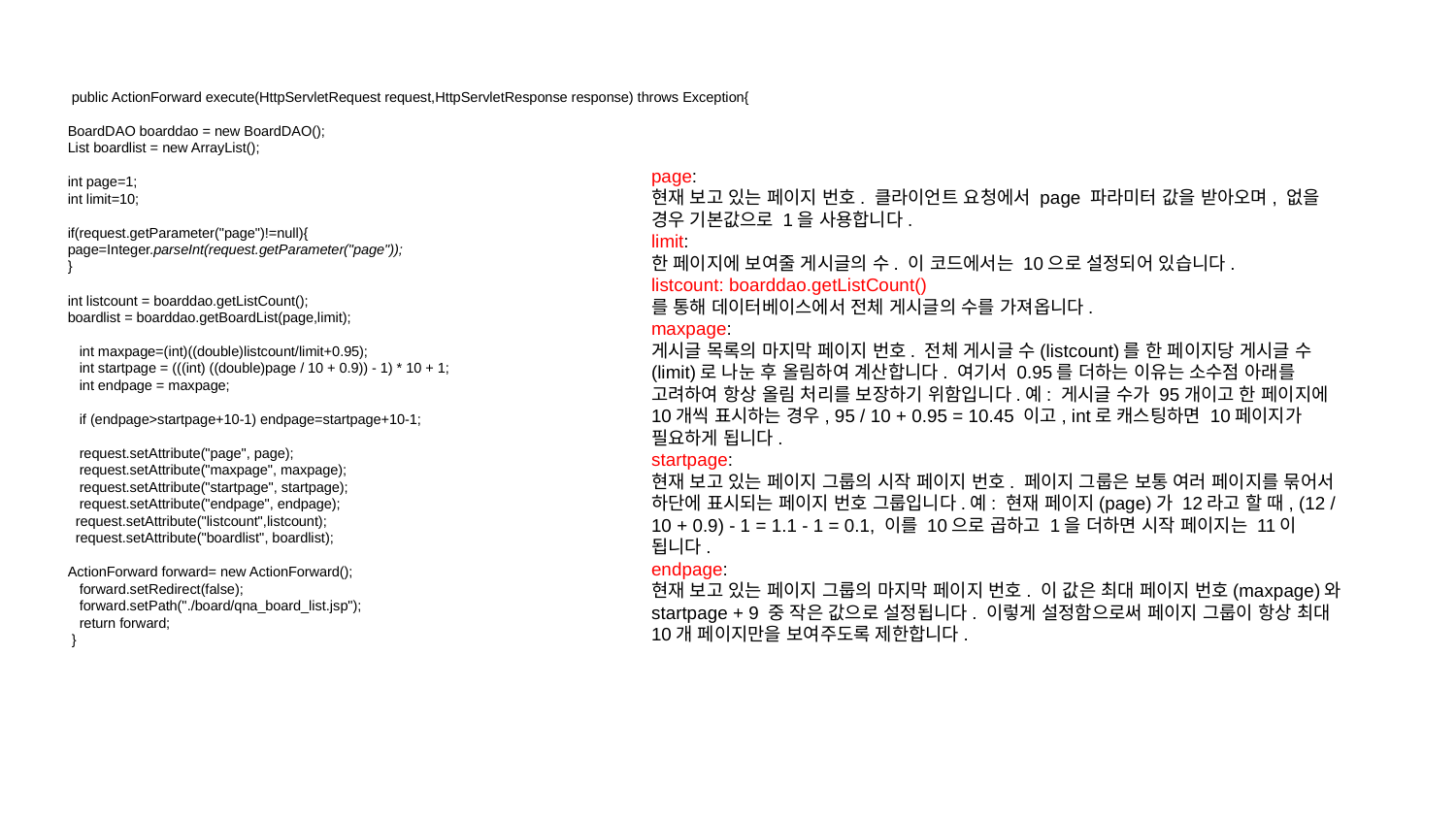

public ActionForward execute(HttpServletRequest request,HttpServletResponse response) throws Exception{

BoardDAO boarddao = new BoardDAO();
List boardlist = new ArrayList();

int page=1;
int limit=10;

if(request.getParameter("page")!=null){
page=Integer.parseInt(request.getParameter("page"));
}

int listcount = boarddao.getListCount();
boardlist = boarddao.getBoardList(page,limit);

   int maxpage=(int)((double)listcount/limit+0.95);
   int startpage = (((int) ((double)page / 10 + 0.9)) - 1) * 10 + 1;
   int endpage = maxpage;

   if (endpage>startpage+10-1) endpage=startpage+10-1;

   request.setAttribute("page", page);
   request.setAttribute("maxpage", maxpage);
   request.setAttribute("startpage", startpage);
   request.setAttribute("endpage", endpage);
  request.setAttribute("listcount",listcount);
  request.setAttribute("boardlist", boardlist);

ActionForward forward= new ActionForward();
   forward.setRedirect(false);
   forward.setPath("./board/qna_board_list.jsp");
   return forward;
 }
page:
현재 보고 있는 페이지 번호. 클라이언트 요청에서 page 파라미터 값을 받아오며, 없을 경우 기본값으로 1을 사용합니다.
limit:
한 페이지에 보여줄 게시글의 수. 이 코드에서는 10으로 설정되어 있습니다.
listcount: boarddao.getListCount()
를 통해 데이터베이스에서 전체 게시글의 수를 가져옵니다.
maxpage:
게시글 목록의 마지막 페이지 번호. 전체 게시글 수(listcount)를 한 페이지당 게시글 수(limit)로 나눈 후 올림하여 계산합니다. 여기서 0.95를 더하는 이유는 소수점 아래를 고려하여 항상 올림 처리를 보장하기 위함입니다.예: 게시글 수가 95개이고 한 페이지에 10개씩 표시하는 경우, 95 / 10 + 0.95 = 10.45 이고, int로 캐스팅하면 10페이지가 필요하게 됩니다.
startpage:
현재 보고 있는 페이지 그룹의 시작 페이지 번호. 페이지 그룹은 보통 여러 페이지를 묶어서 하단에 표시되는 페이지 번호 그룹입니다.예: 현재 페이지(page)가 12라고 할 때, (12 / 10 + 0.9) - 1 = 1.1 - 1 = 0.1, 이를 10으로 곱하고 1을 더하면 시작 페이지는 11이 됩니다.
endpage:
현재 보고 있는 페이지 그룹의 마지막 페이지 번호. 이 값은 최대 페이지 번호(maxpage)와 startpage + 9 중 작은 값으로 설정됩니다. 이렇게 설정함으로써 페이지 그룹이 항상 최대 10개 페이지만을 보여주도록 제한합니다.